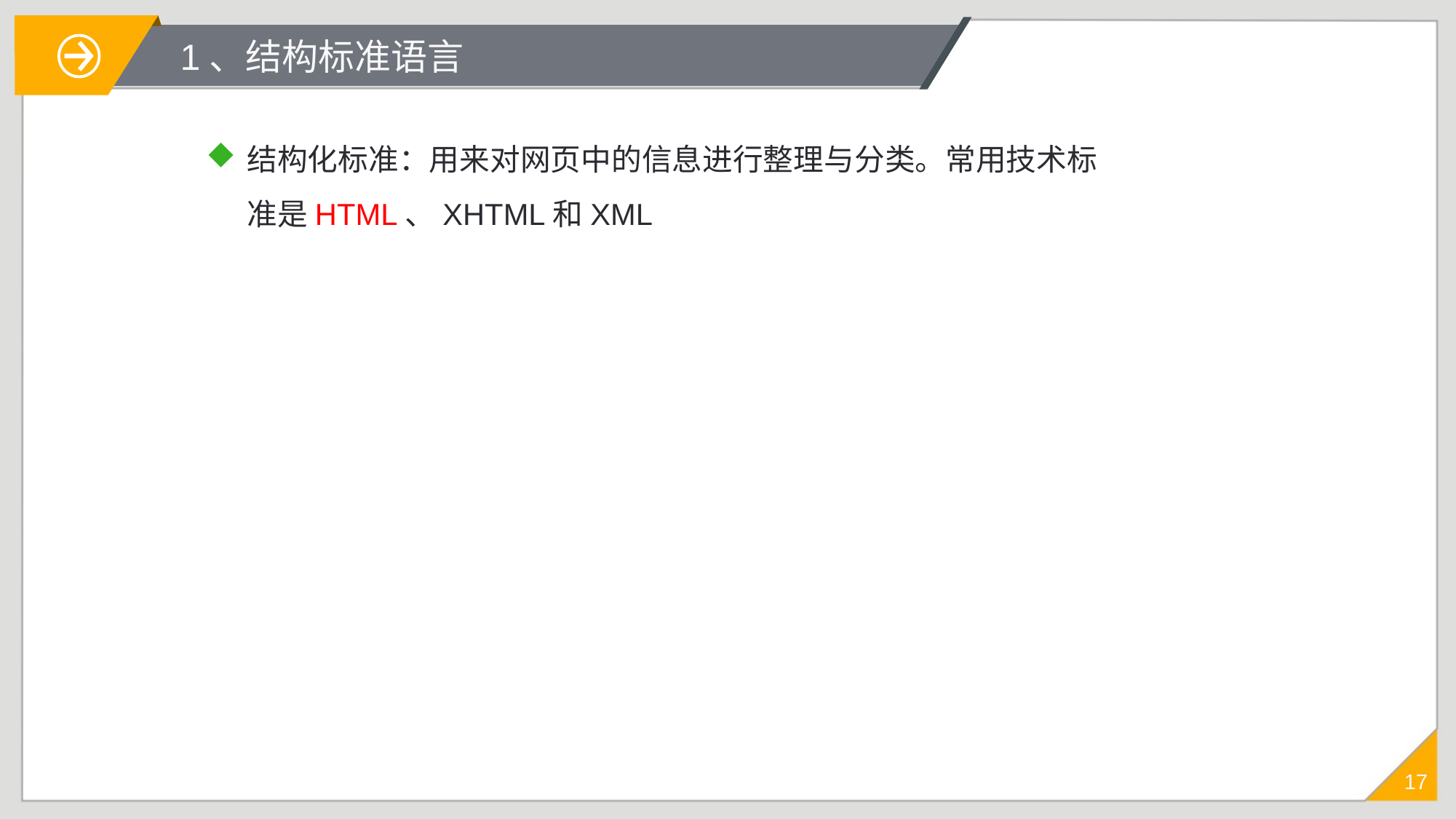

# 1、结构标准语言
结构化标准：用来对网页中的信息进行整理与分类。常用技术标准是HTML、XHTML和XML